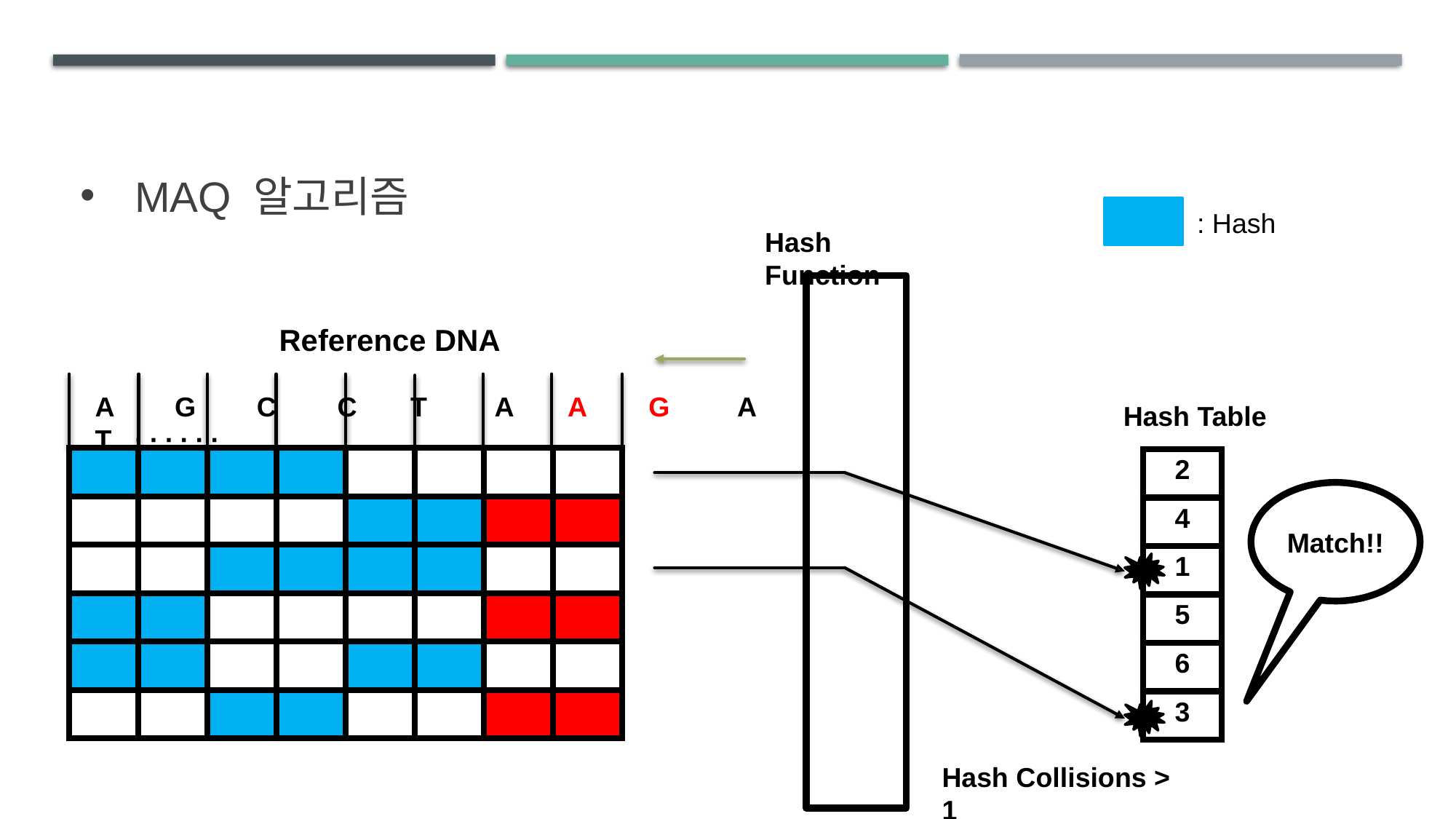

# Maq 알고리즘

: Hash
Hash Function

                      Reference DNA

A        G        C        C       T         A       A        G         A      T   ∙ ∙ ∙ ∙ ∙ ∙
Hash Table
|  |  |  |  |  |  |  |  |
| --- | --- | --- | --- | --- | --- | --- | --- |
|  |  |  |  |  |  |  |  |
|  |  |  |  |  |  |  |  |
|  |  |  |  |  |  |  |  |
|  |  |  |  |  |  |  |  |
|  |  |  |  |  |  |  |  |
| 2 |
| --- |
| 4 |
| 1 |
| 5 |
| 6 |
| 3 |
Match!!

Hash Collisions > 1